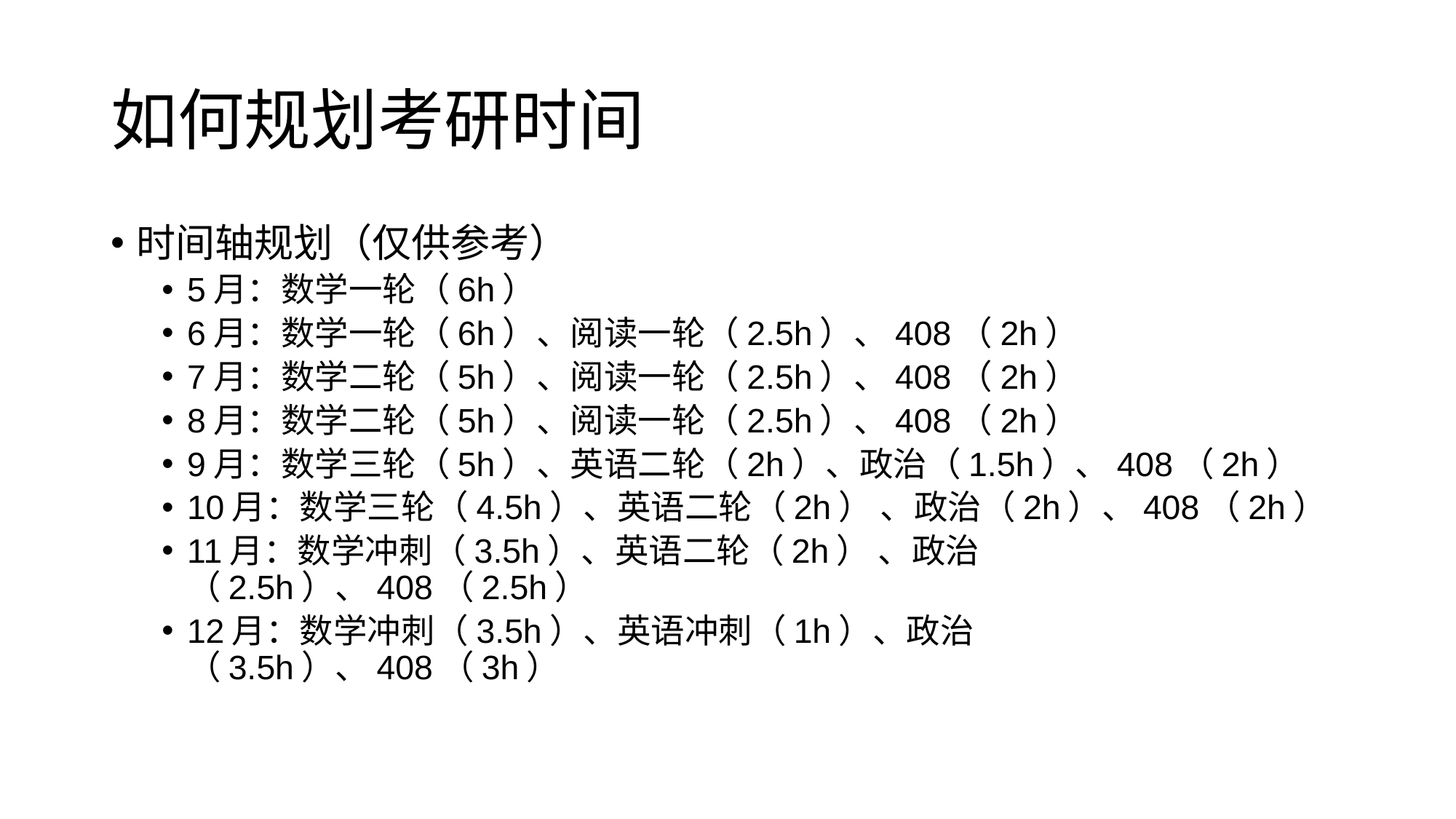

# 如何规划考研时间
时间轴规划（仅供参考）
5月：数学一轮（6h）
6月：数学一轮（6h）、阅读一轮（2.5h）、408（2h）
7月：数学二轮（5h）、阅读一轮（2.5h）、408（2h）
8月：数学二轮（5h）、阅读一轮（2.5h）、408（2h）
9月：数学三轮（5h）、英语二轮（2h）、政治（1.5h）、408（2h）
10月：数学三轮（4.5h）、英语二轮（2h） 、政治（2h）、408（2h）
11月：数学冲刺（3.5h）、英语二轮（2h） 、政治（2.5h）、408（2.5h）
12月：数学冲刺（3.5h）、英语冲刺（1h）、政治（3.5h）、408（3h）